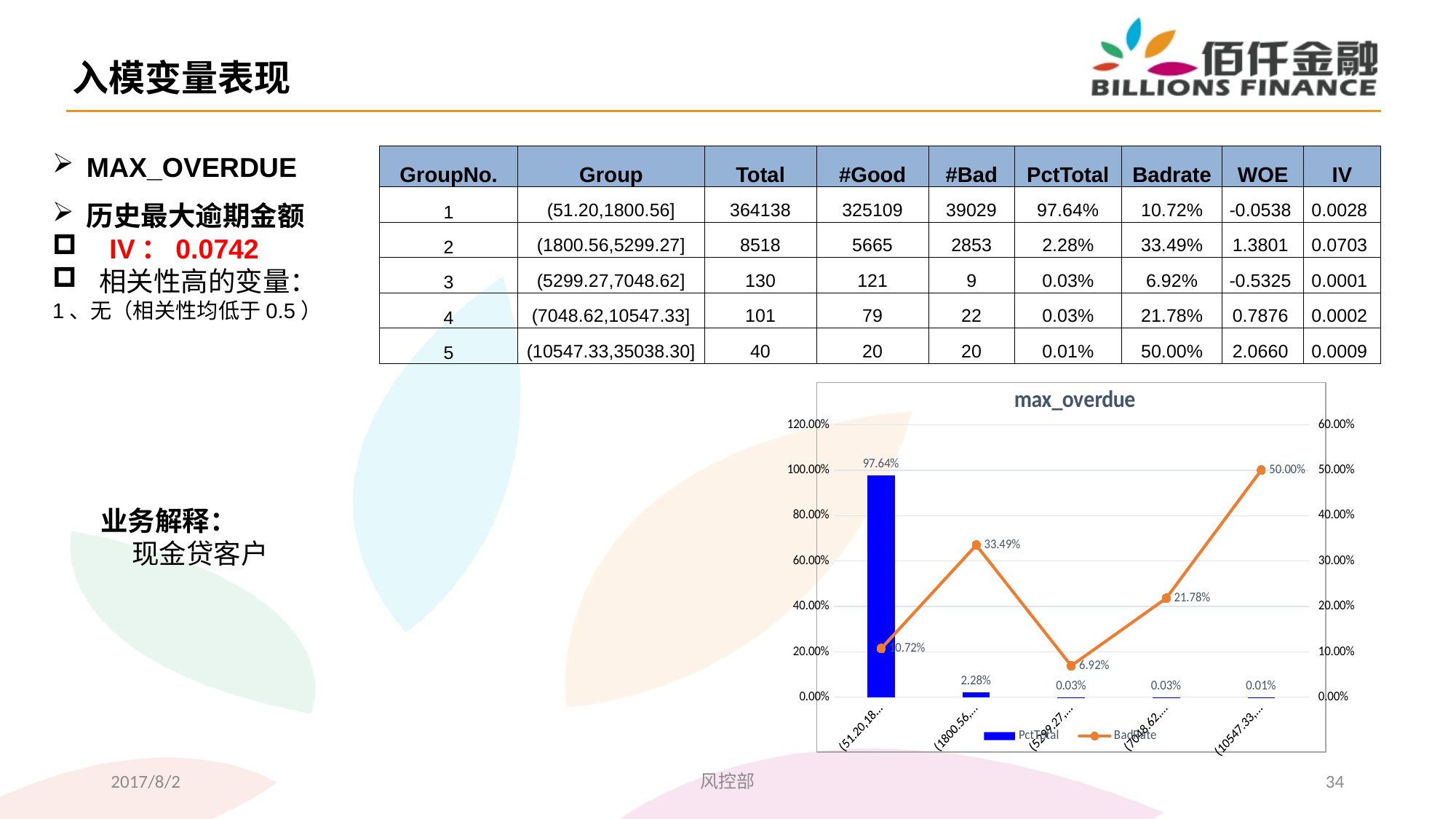

入模变量表现
MAX_OVERDUE
历史最大逾期金额
   IV：0.0742
 相关性高的变量：
1、无（相关性均低于0.5）
| GroupNo. | Group | Total | #Good | #Bad | PctTotal | Badrate | WOE | IV |
| --- | --- | --- | --- | --- | --- | --- | --- | --- |
| 1 | (51.20,1800.56] | 364138 | 325109 | 39029 | 97.64% | 10.72% | -0.0538 | 0.0028 |
| 2 | (1800.56,5299.27] | 8518 | 5665 | 2853 | 2.28% | 33.49% | 1.3801 | 0.0703 |
| 3 | (5299.27,7048.62] | 130 | 121 | 9 | 0.03% | 6.92% | -0.5325 | 0.0001 |
| 4 | (7048.62,10547.33] | 101 | 79 | 22 | 0.03% | 21.78% | 0.7876 | 0.0002 |
| 5 | (10547.33,35038.30] | 40 | 20 | 20 | 0.01% | 50.00% | 2.0660 | 0.0009 |

### Chart: max_overdue

| Category | PctTotal | BadRate |
|---|---|---|
| (51.20,1800.56] | 0.9764323848903405 | 0.107181892579187 |
| (1800.56,5299.27] | 0.02284093133508703 | 0.33493777882131953 |
| (5299.27,7048.62] | 0.0003485936925993559 | 0.06923076923076923 |
| (7048.62,10547.33] | 0.0002708304842502688 | 0.21782178217821782 |
| (10547.33,35038.30] | 0.00010725959772287874 | 0.5 |
业务解释：
    现金贷客户
2017/8/2
风控部
34